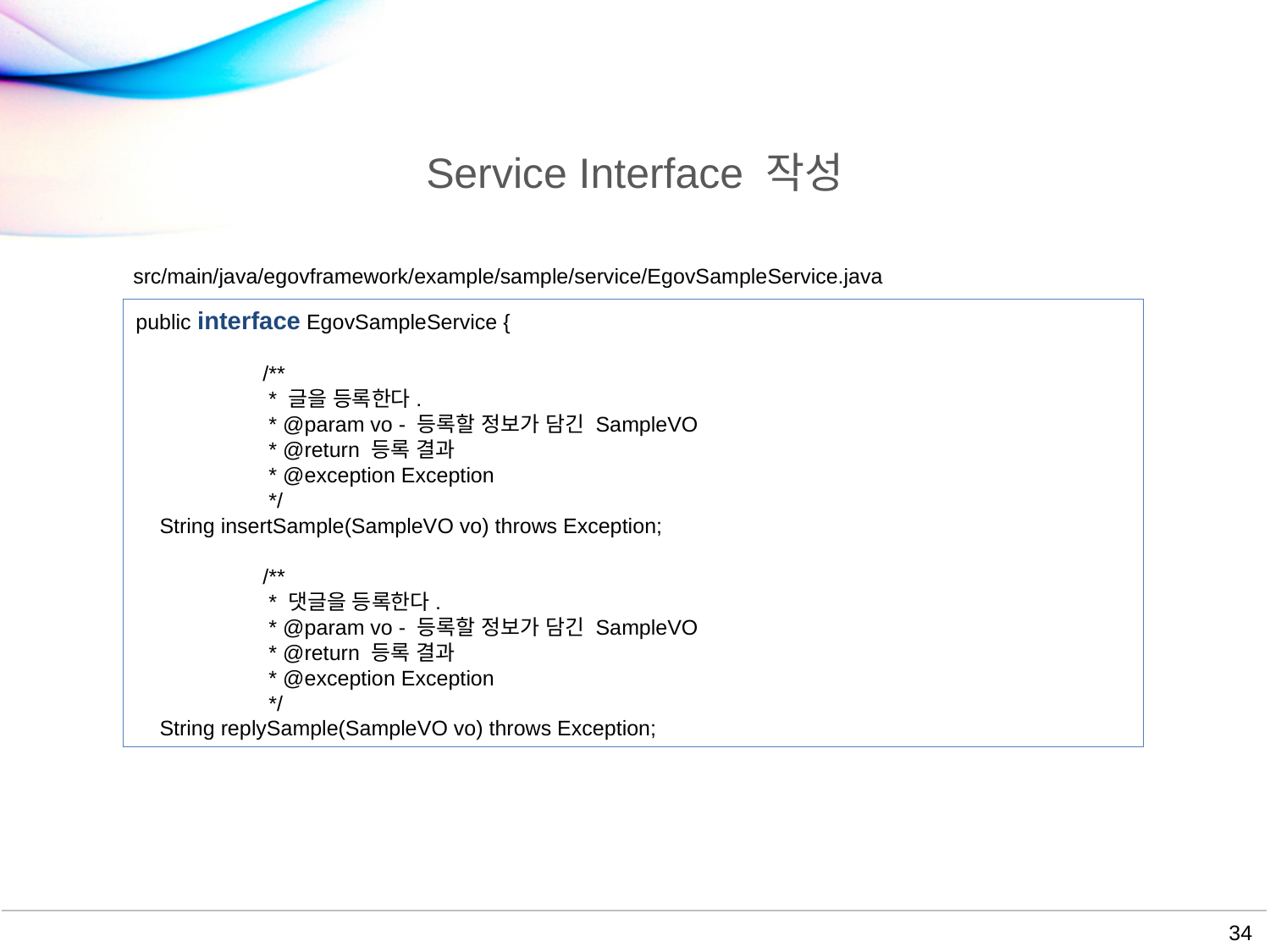

# Service Interface 작성
src/main/java/egovframework/example/sample/service/EgovSampleService.java
public interface EgovSampleService {

	/**
	 * 글을 등록한다.
	 * @param vo - 등록할 정보가 담긴 SampleVO
	 * @return 등록 결과
	 * @exception Exception
	 */
    String insertSample(SampleVO vo) throws Exception;

	/**
	 * 댓글을 등록한다.
	 * @param vo - 등록할 정보가 담긴 SampleVO
	 * @return 등록 결과
	 * @exception Exception
	 */
    String replySample(SampleVO vo) throws Exception;
34